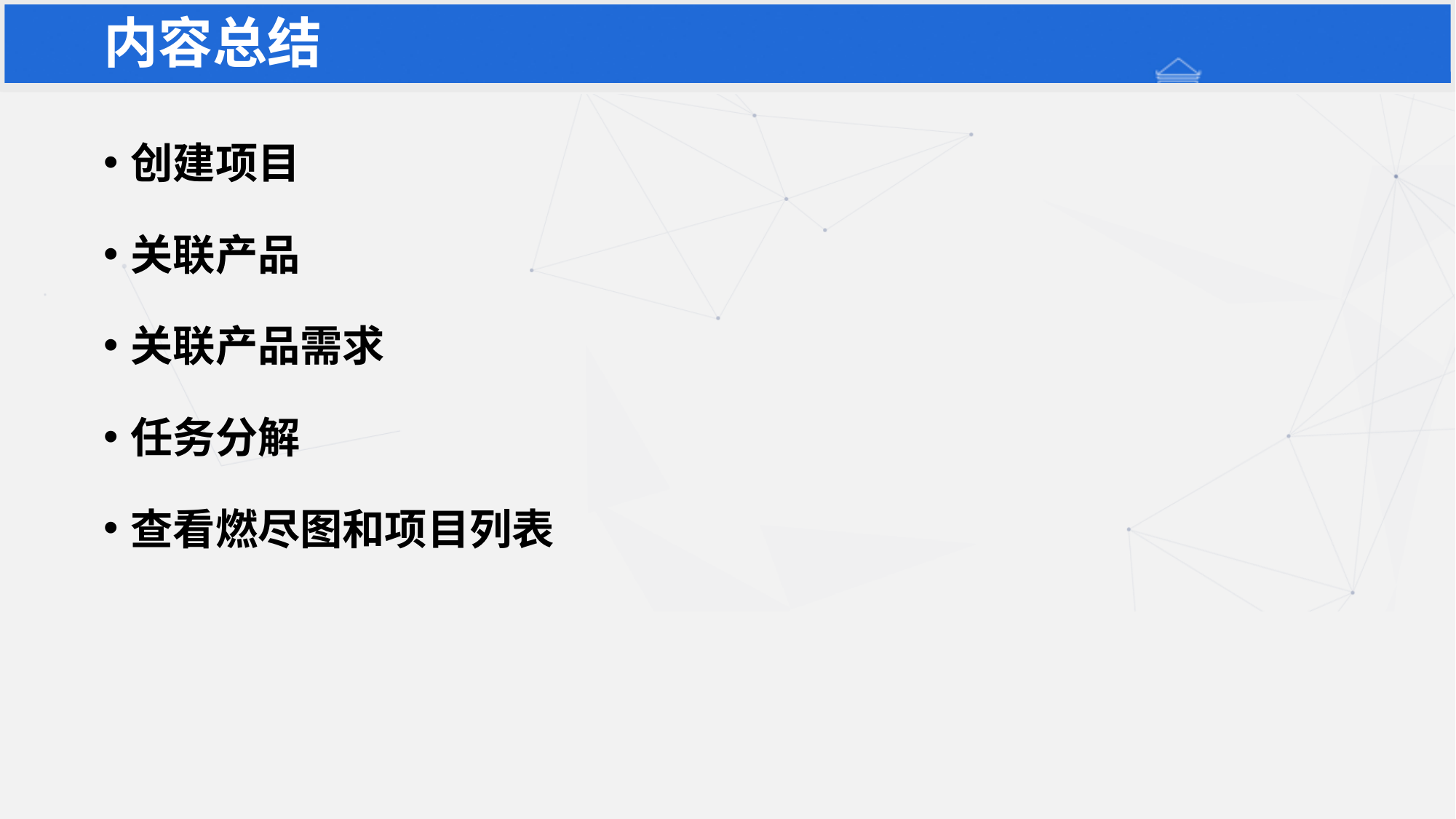

内容总结
创建项目
关联产品
关联产品需求
任务分解
查看燃尽图和项目列表